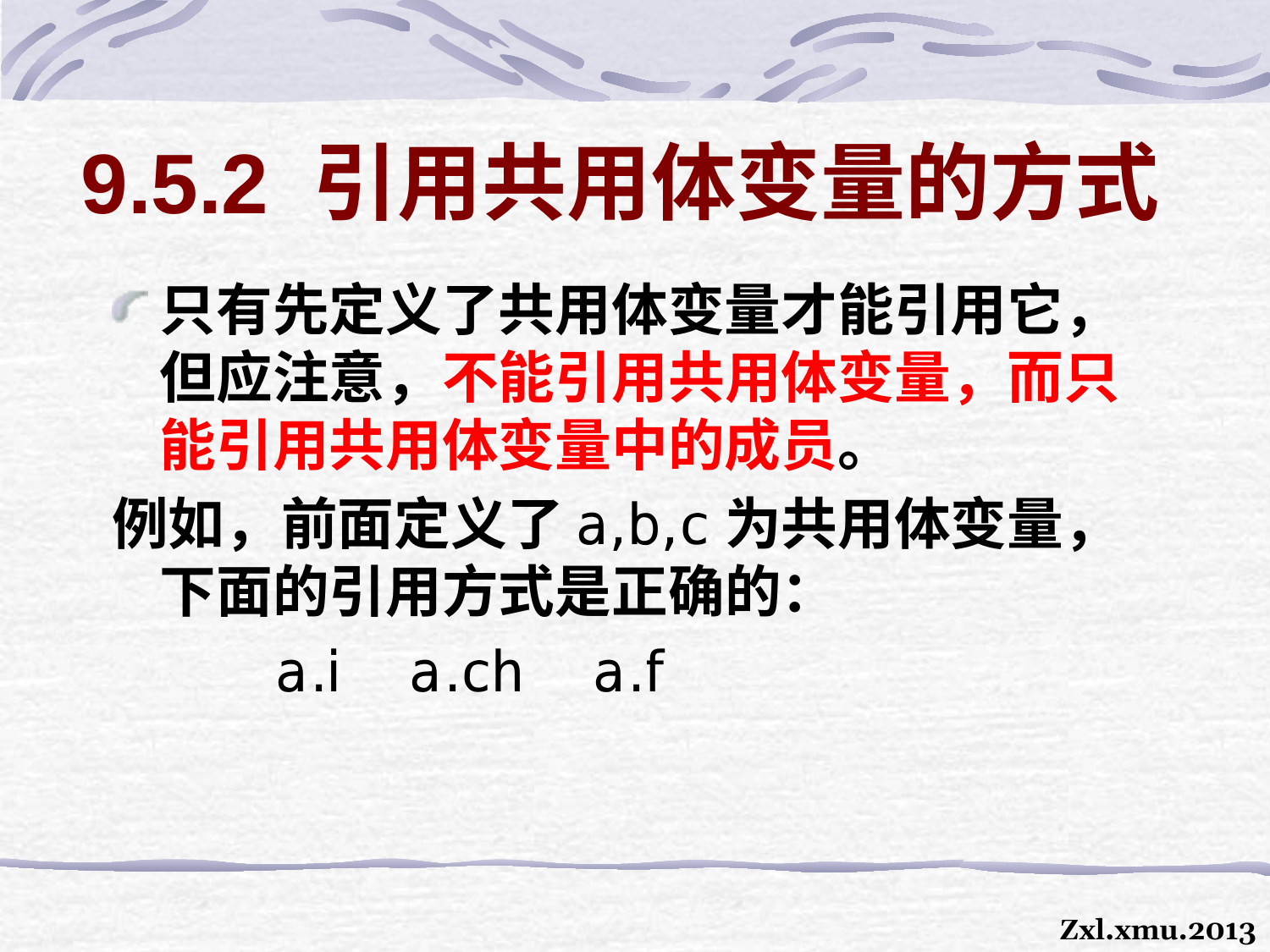

# 9.5.2 引用共用体变量的方式
只有先定义了共用体变量才能引用它，但应注意，不能引用共用体变量，而只能引用共用体变量中的成员。
例如，前面定义了a,b,c为共用体变量，下面的引用方式是正确的：
          a.i    a.ch    a.f